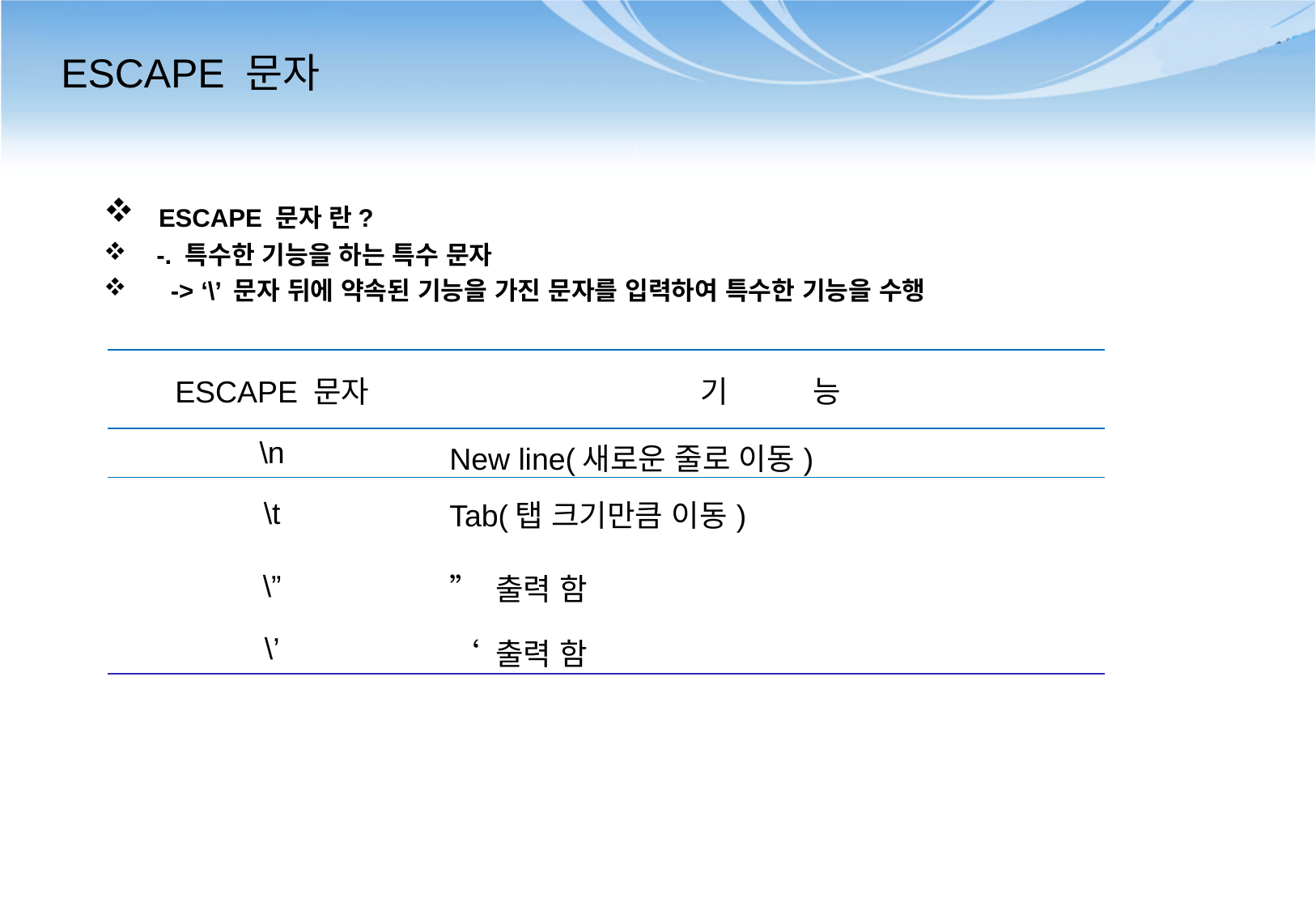

# ESCAPE 문자

 ESCAPE 문자 란?
 -. 특수한 기능을 하는 특수 문자
   -> ‘\’ 문자 뒤에 약속된 기능을 가진 문자를 입력하여 특수한 기능을 수행
| ESCAPE 문자 | 기 능 |
| --- | --- |
| \n | New line(새로운 줄로 이동) |
| \t | Tab(탭 크기만큼 이동) |
| \” | ” 출력 함 |
| \’ | ‘ 출력 함 |